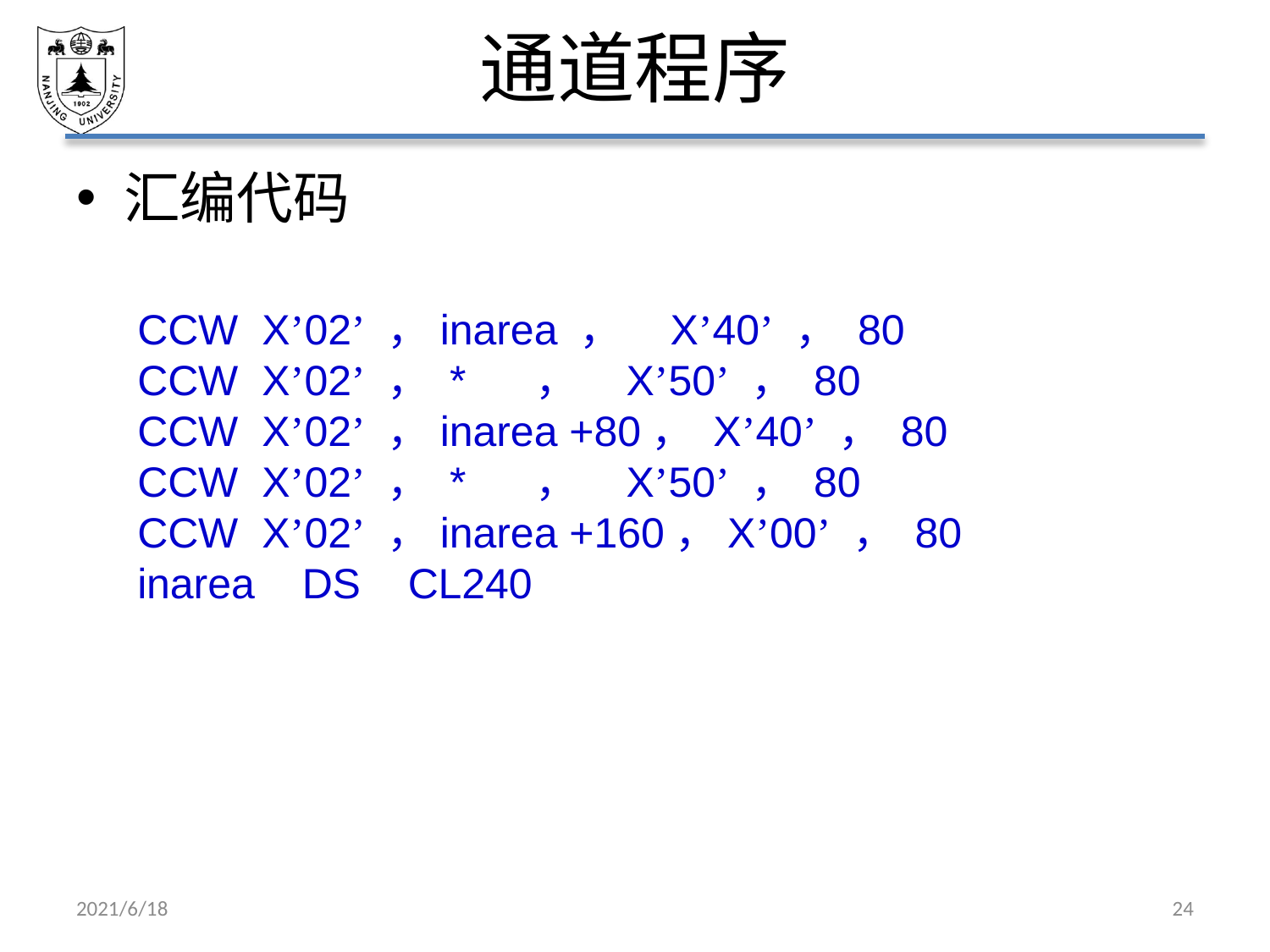

# 通道程序
汇编代码
CCW  X’02’ ，inarea ，    X’40’ ， 80
CCW  X’02’ ， *     ，    X’50’ ， 80
CCW  X’02’ ，inarea +80， X’40’ ， 80
CCW  X’02’ ， *     ，    X’50’ ， 80
CCW  X’02’ ，inarea +160，X’00’ ， 80
inarea    DS    CL240
2021/6/18
24